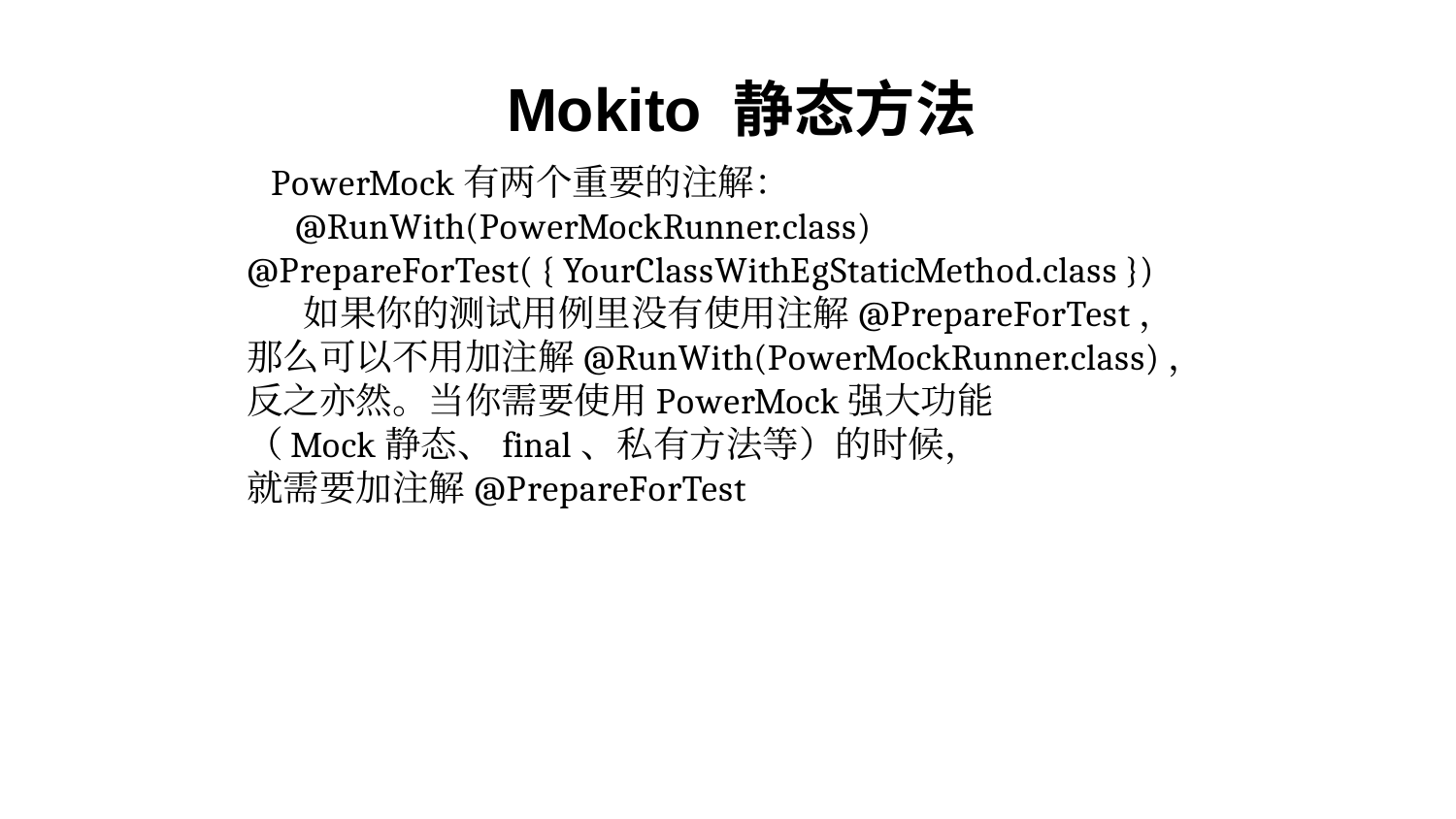

Mokito 静态方法
   PowerMock有两个重要的注解：
      @RunWith(PowerMockRunner.class)
@PrepareForTest( { YourClassWithEgStaticMethod.class })
      如果你的测试用例里没有使用注解@PrepareForTest，
那么可以不用加注解@RunWith(PowerMockRunner.class)，
反之亦然。当你需要使用PowerMock强大功能
（Mock静态、final、私有方法等）的时候，
就需要加注解@PrepareForTest